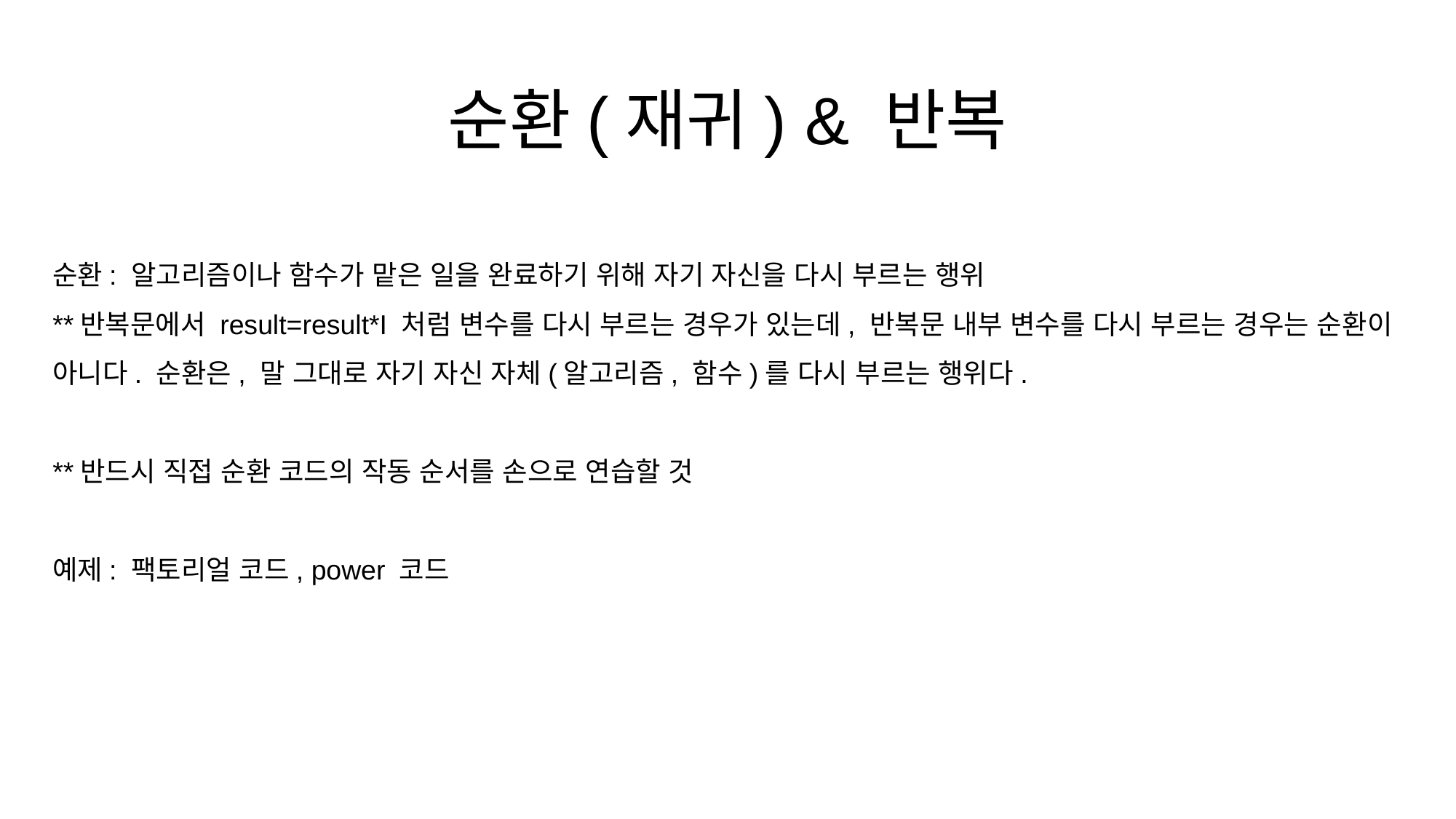

# 순환(재귀) & 반복
순환: 알고리즘이나 함수가 맡은 일을 완료하기 위해 자기 자신을 다시 부르는 행위
**반복문에서 result=result*I 처럼 변수를 다시 부르는 경우가 있는데, 반복문 내부 변수를 다시 부르는 경우는 순환이 아니다. 순환은, 말 그대로 자기 자신 자체(알고리즘, 함수)를 다시 부르는 행위다.

**반드시 직접 순환 코드의 작동 순서를 손으로 연습할 것

예제: 팩토리얼 코드, power 코드